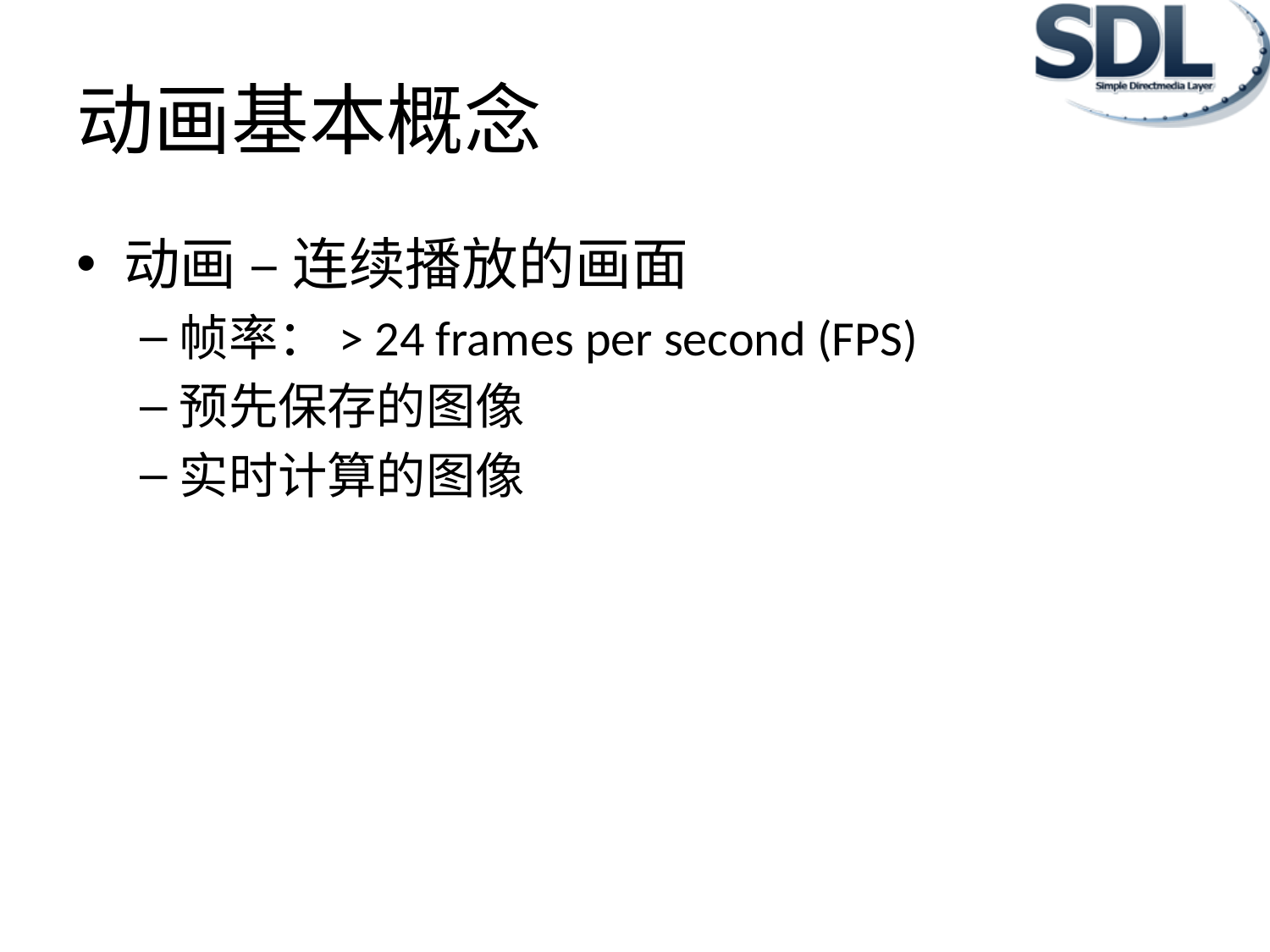

# 动画基本概念
动画 – 连续播放的画面
帧率：> 24 frames per second (FPS)
预先保存的图像
实时计算的图像